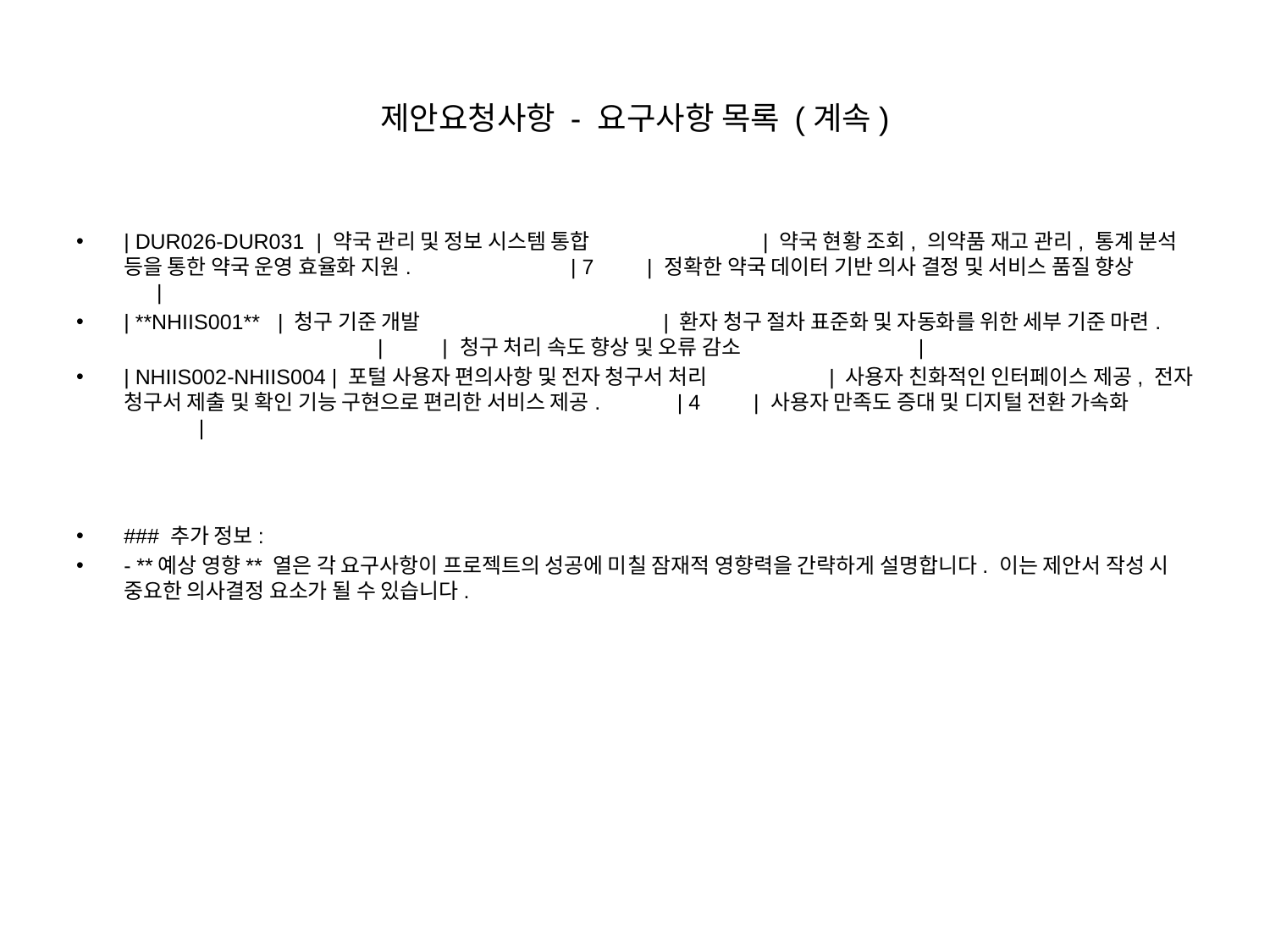

# 제안요청사항 - 요구사항 목록 (계속)
| DUR026-DUR031  | 약국 관리 및 정보 시스템 통합                                    | 약국 현황 조회, 의약품 재고 관리, 통계 분석 등을 통한 약국 운영 효율화 지원.                           | 7         | 정확한 약국 데이터 기반 의사 결정 및 서비스 품질 향상                   |
| **NHIIS001**   | 청구 기준 개발                                                   | 환자 청구 절차 표준화 및 자동화를 위한 세부 기준 마련.                                                 |          | 청구 처리 속도 향상 및 오류 감소                                     |
| NHIIS002-NHIIS004 | 포털 사용자 편의사항 및 전자 청구서 처리                         | 사용자 친화적인 인터페이스 제공, 전자 청구서 제출 및 확인 기능 구현으로 편리한 서비스 제공.             | 4         | 사용자 만족도 증대 및 디지털 전환 가속화                             |

### 추가 정보:
- **예상 영향** 열은 각 요구사항이 프로젝트의 성공에 미칠 잠재적 영향력을 간략하게 설명합니다. 이는 제안서 작성 시 중요한 의사결정 요소가 될 수 있습니다.